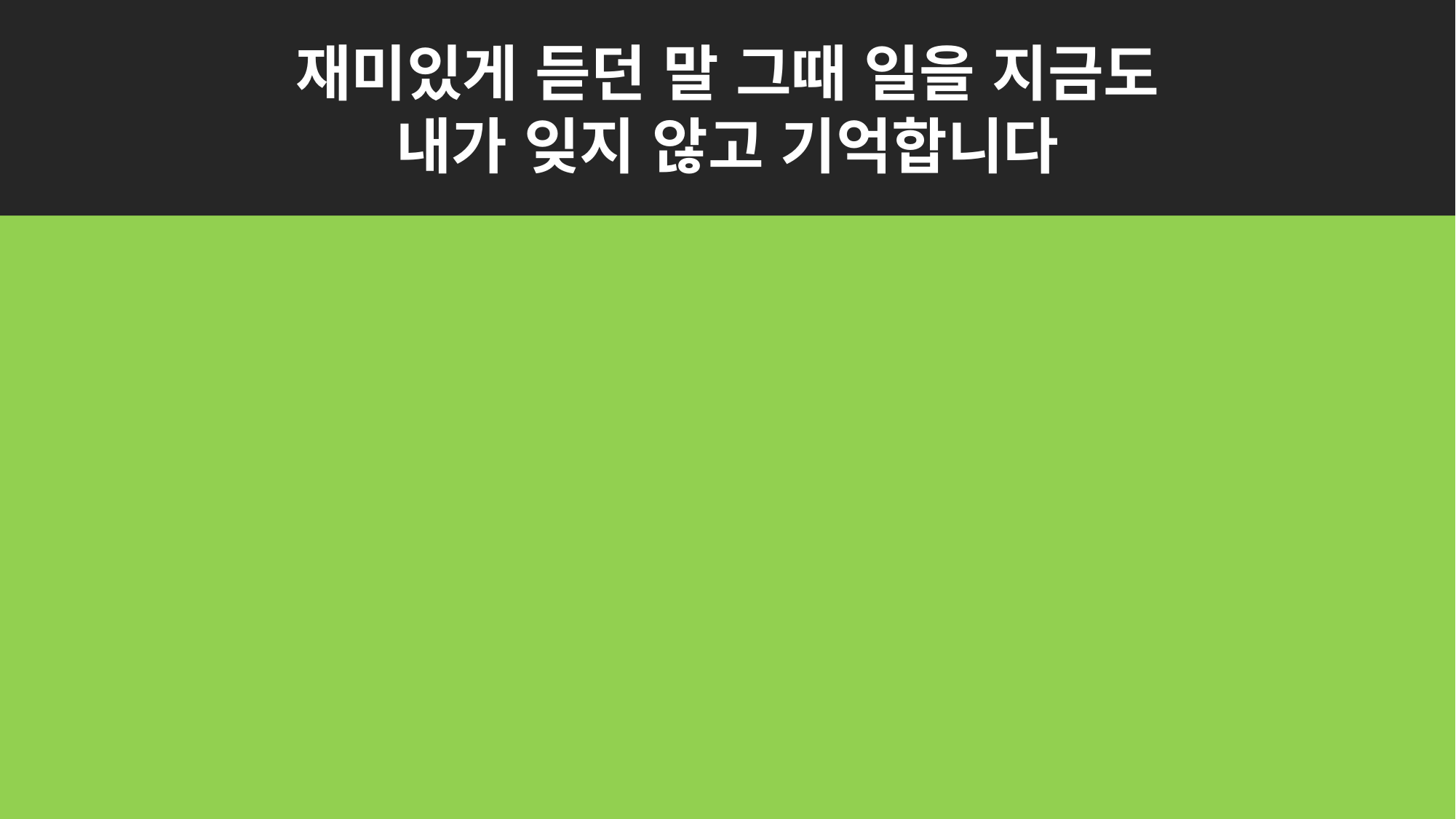

재미있게 듣던 말 그때 일을 지금도
내가 잊지 않고 기억합니다